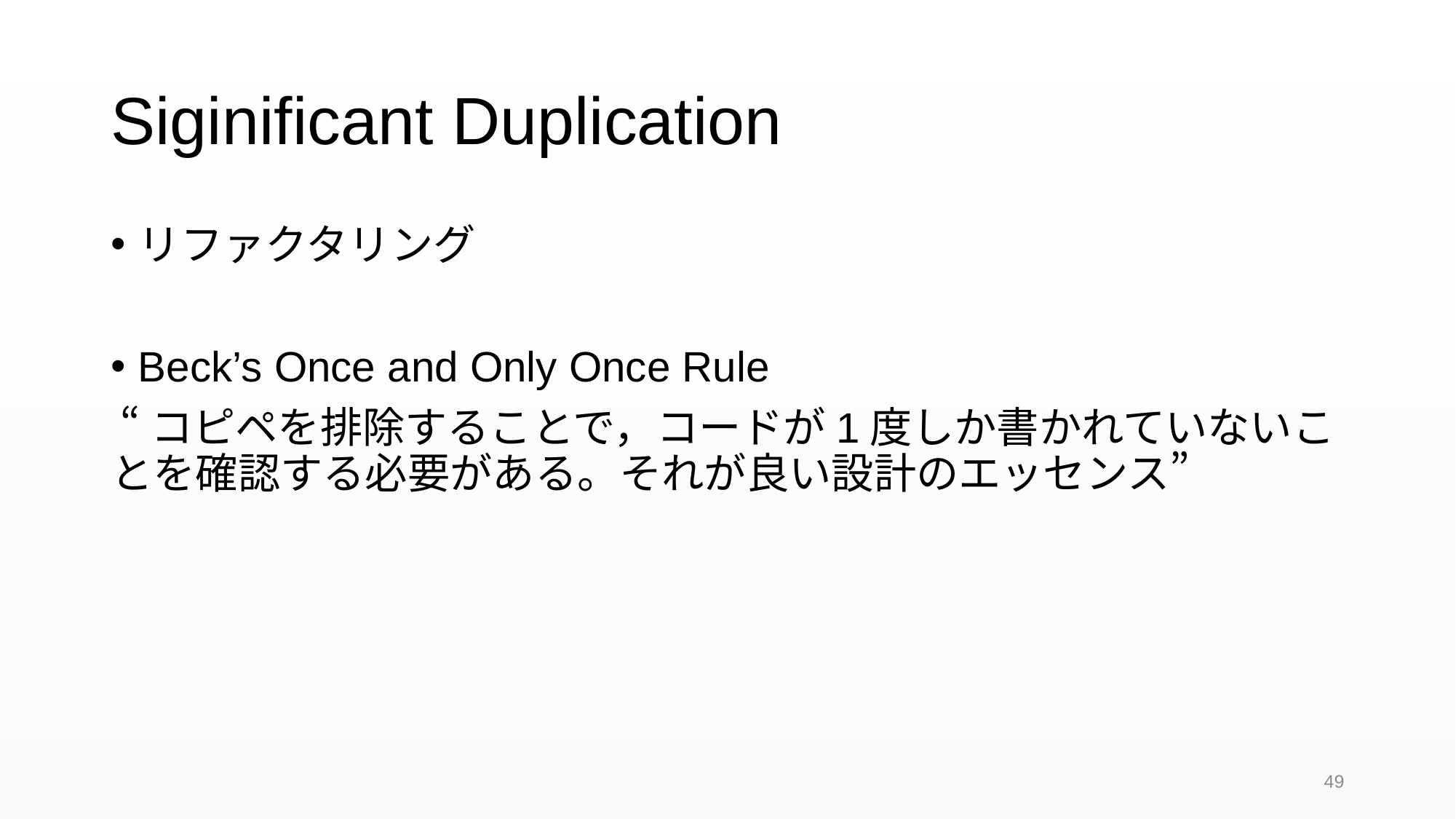

# Siginificant Duplication
リファクタリング

Beck’s Once and Only Once Rule
 “コピペを排除することで，コードが1度しか書かれていないことを確認する必要がある。それが良い設計のエッセンス”

49